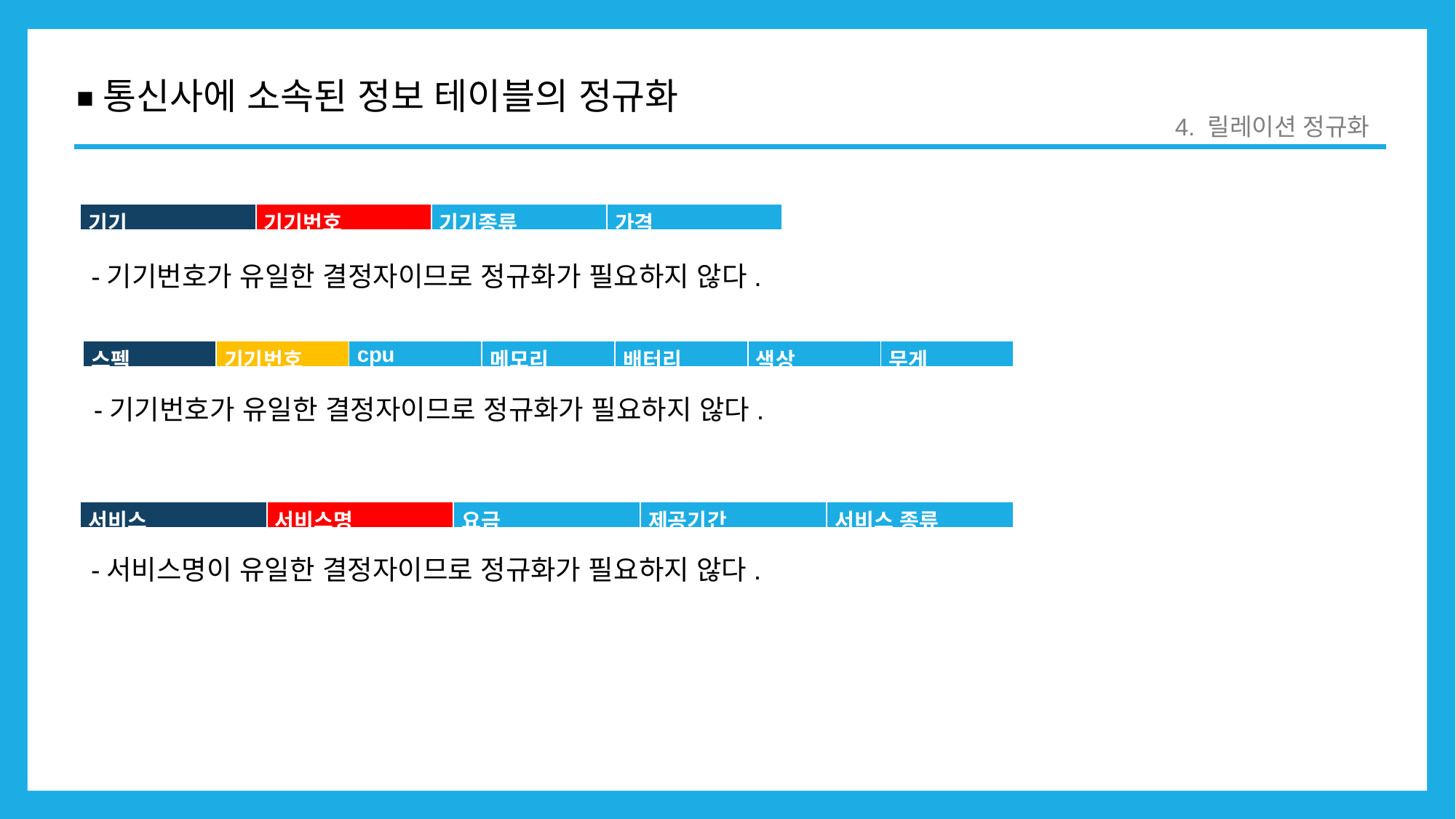

◾통신사에 소속된 정보 테이블의 정규화
4. 릴레이션 정규화
| 기기 | 기기번호 | 기기종류 | 가격 |
| --- | --- | --- | --- |
-기기번호가 유일한 결정자이므로 정규화가 필요하지 않다.
| 스펙 | 기기번호 | cpu | 메모리 | 배터리 | 색상 | 무게 |
| --- | --- | --- | --- | --- | --- | --- |
-기기번호가 유일한 결정자이므로 정규화가 필요하지 않다.
| 서비스 | 서비스명 | 요금 | 제공기간 | 서비스 종류 |
| --- | --- | --- | --- | --- |
-서비스명이 유일한 결정자이므로 정규화가 필요하지 않다.